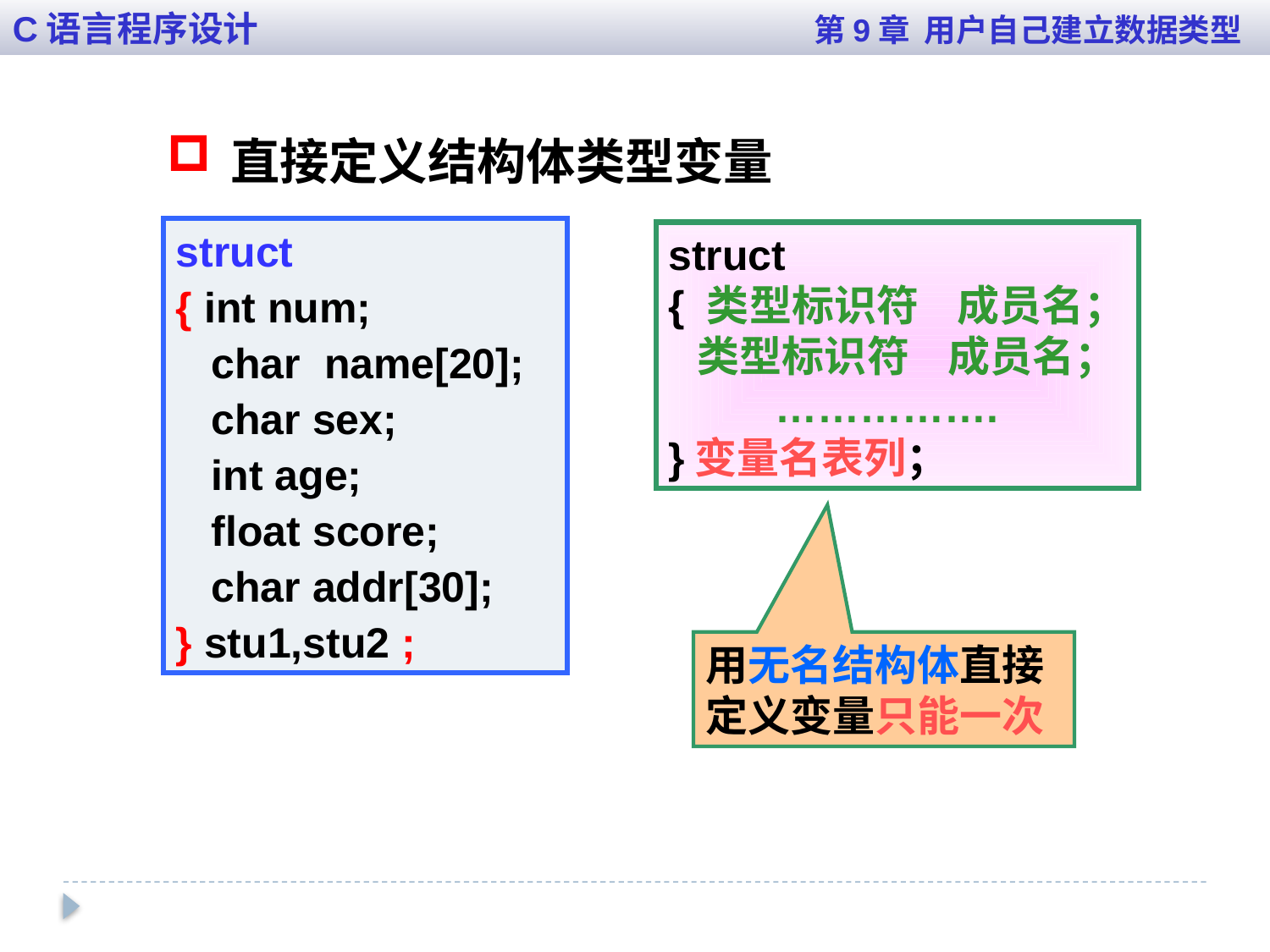

C语言程序设计                                                                     第9章  用户自己建立数据类型
直接定义结构体类型变量
struct
{ int num;
   char  name[20];
   char sex;
   int age;
   float score;
   char addr[30];
} stu1,stu2 ;
struct
{ 类型标识符    成员名；
  类型标识符    成员名；
         …………….
}变量名表列；
用无名结构体直接定义变量只能一次